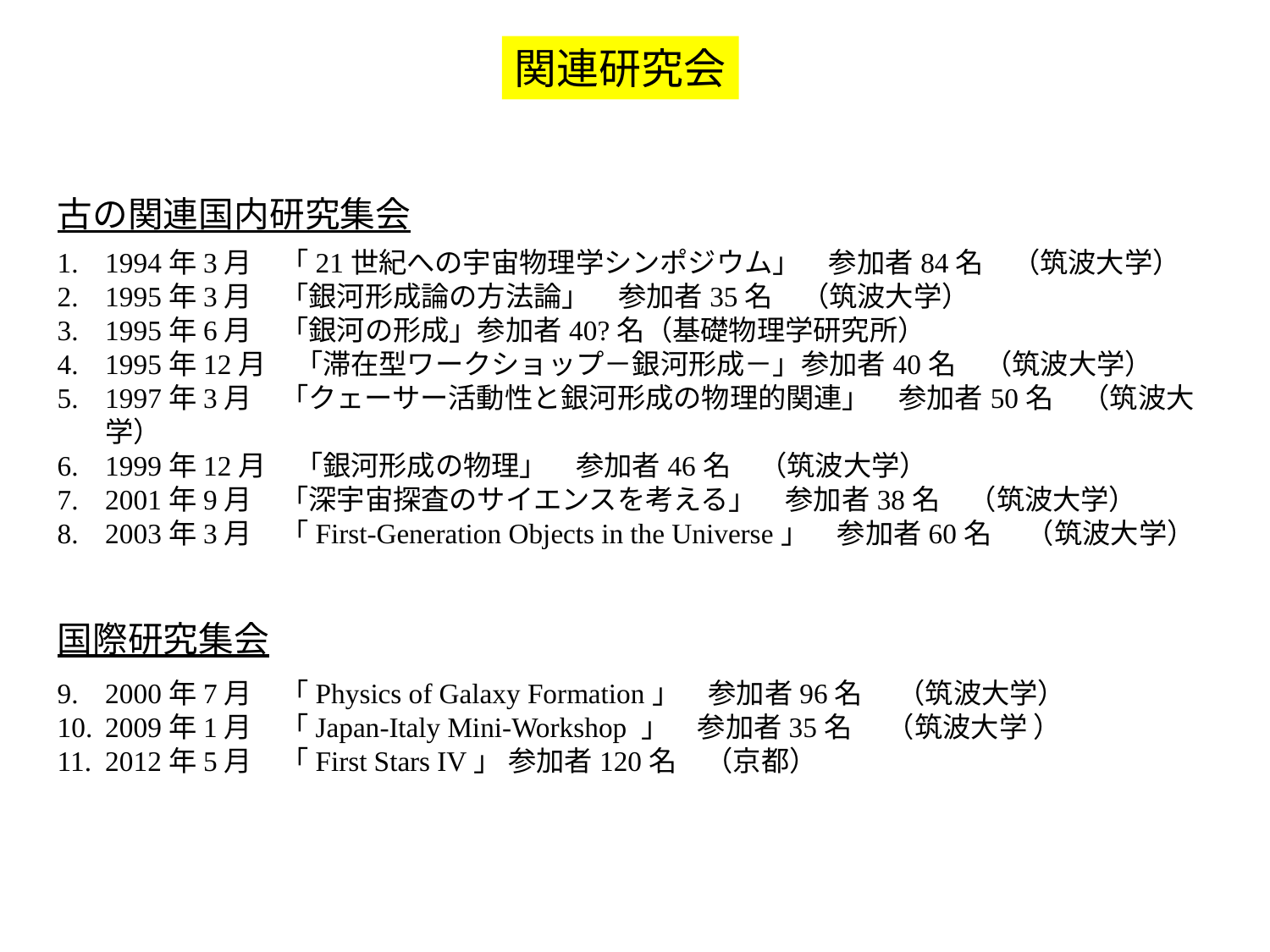

関連研究会

古の関連国内研究集会

1994年3月　「21世紀への宇宙物理学シンポジウム」　参加者84名　（筑波大学）
1995年3月　「銀河形成論の方法論」　参加者35名　（筑波大学）
1995年6月　「銀河の形成」参加者40?名（基礎物理学研究所）
1995年12月　「滞在型ワークショップ－銀河形成－」参加者40名　（筑波大学）
1997年3月　「クェーサー活動性と銀河形成の物理的関連」　参加者50名　（筑波大学）
1999年12月　「銀河形成の物理」　参加者46名　（筑波大学）
2001年9月　「深宇宙探査のサイエンスを考える」　参加者38名　（筑波大学）
2003年3月　「First-Generation Objects in the Universe」　参加者60名 　（筑波大学）

国際研究集会

2000年7月　「Physics of Galaxy Formation」　参加者96名　 （筑波大学）
2009年1月　「Japan-Italy Mini-Workshop 」　参加者35名　 （筑波大学 ）
2012年5月　「First Stars IV」 参加者120名　（京都）